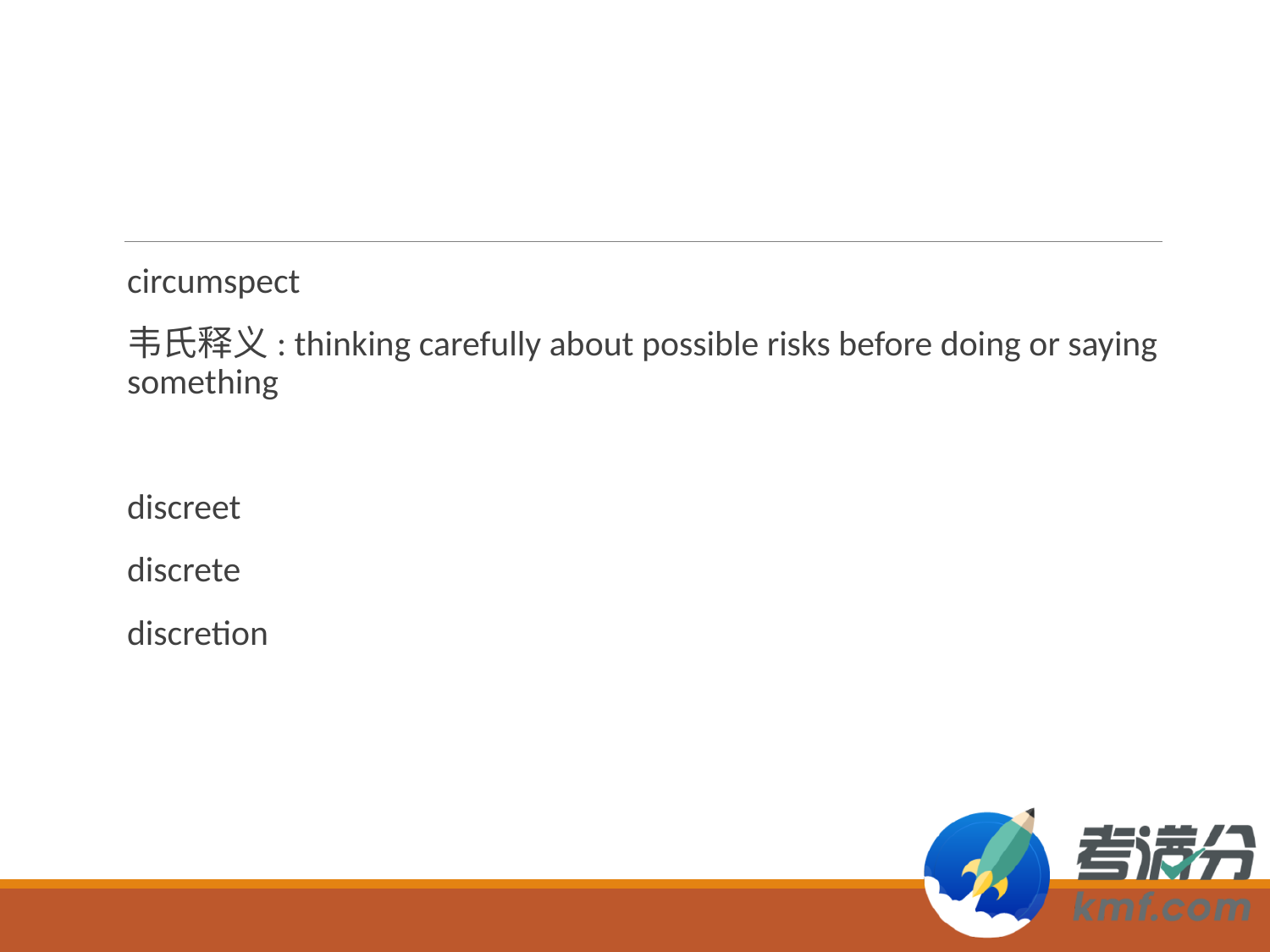

#
circumspect
韦氏释义: thinking carefully about possible risks before doing or saying something

discreet
discrete
discretion